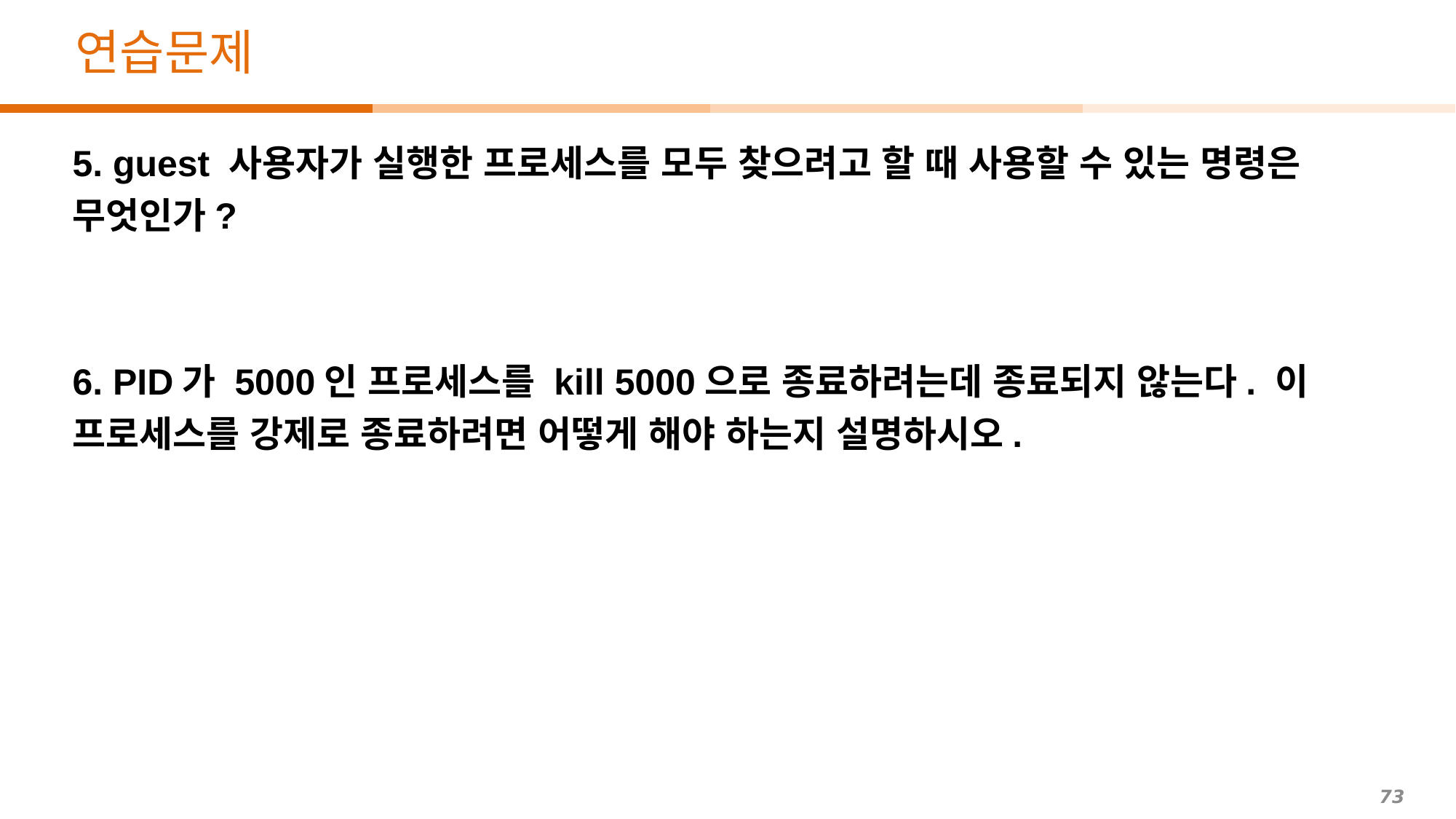

# 연습문제
5. guest 사용자가 실행한 프로세스를 모두 찾으려고 할 때 사용할 수 있는 명령은 무엇인가?

6. PID가 5000인 프로세스를 kill 5000으로 종료하려는데 종료되지 않는다. 이 프로세스를 강제로 종료하려면 어떻게 해야 하는지 설명하시오.